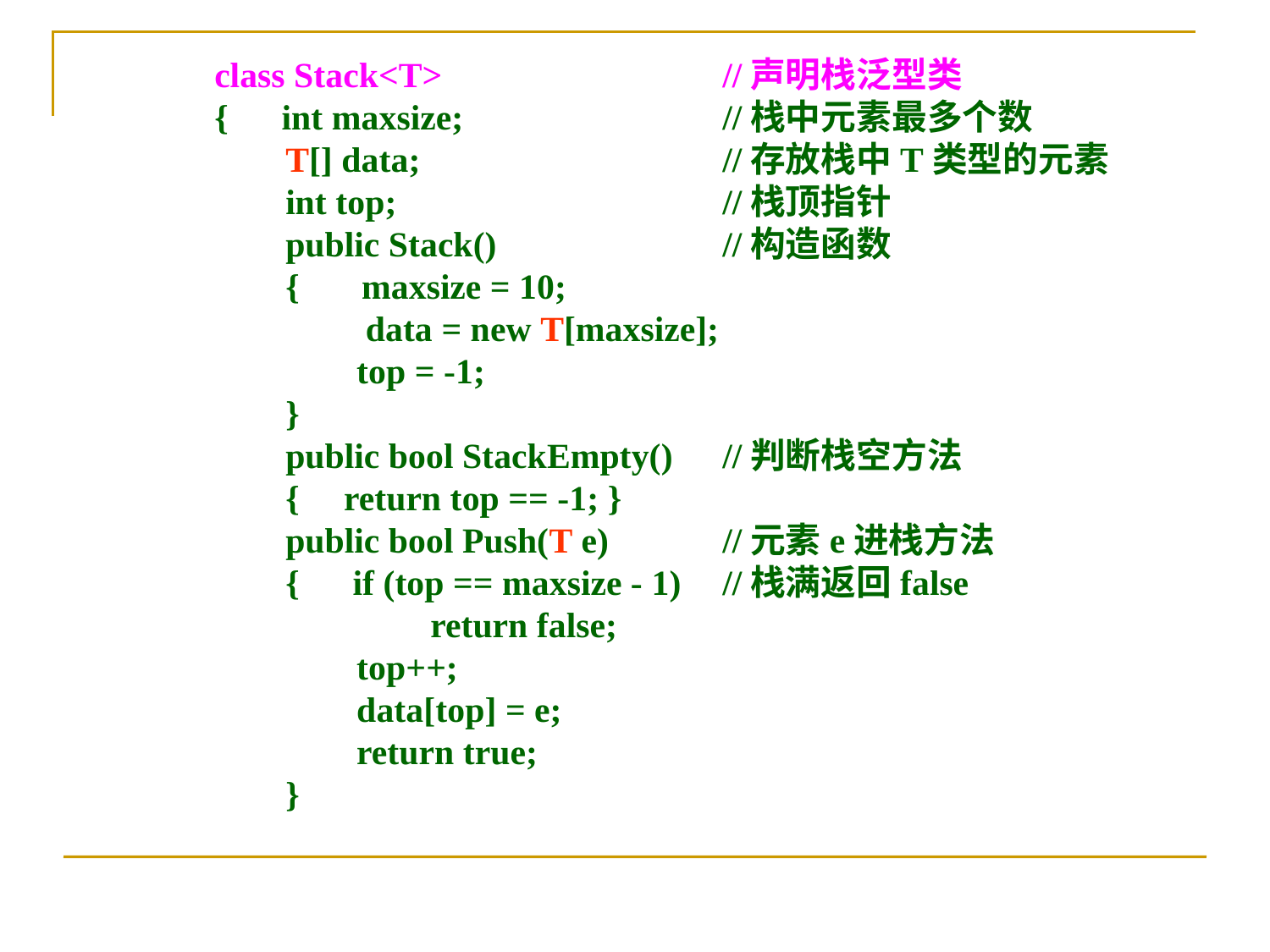

class Stack<T>			//声明栈泛型类
    	{      int maxsize;			//栈中元素最多个数
        	        T[] data;			//存放栈中T类型的元素
        	        int top;			//栈顶指针
        	        public Stack()		//构造函数
        	        {       maxsize = 10;
            	                 data = new T[maxsize];
            	                top = -1;
        	        }
        	        public bool StackEmpty()	//判断栈空方法
        	        {     return top == -1; }
        	        public bool Push(T e)	//元素e进栈方法
        	        {      if (top == maxsize - 1)	//栈满返回false
                	          return false;
            	                top++;
            	                data[top] = e;
            	                return true;
        	        }